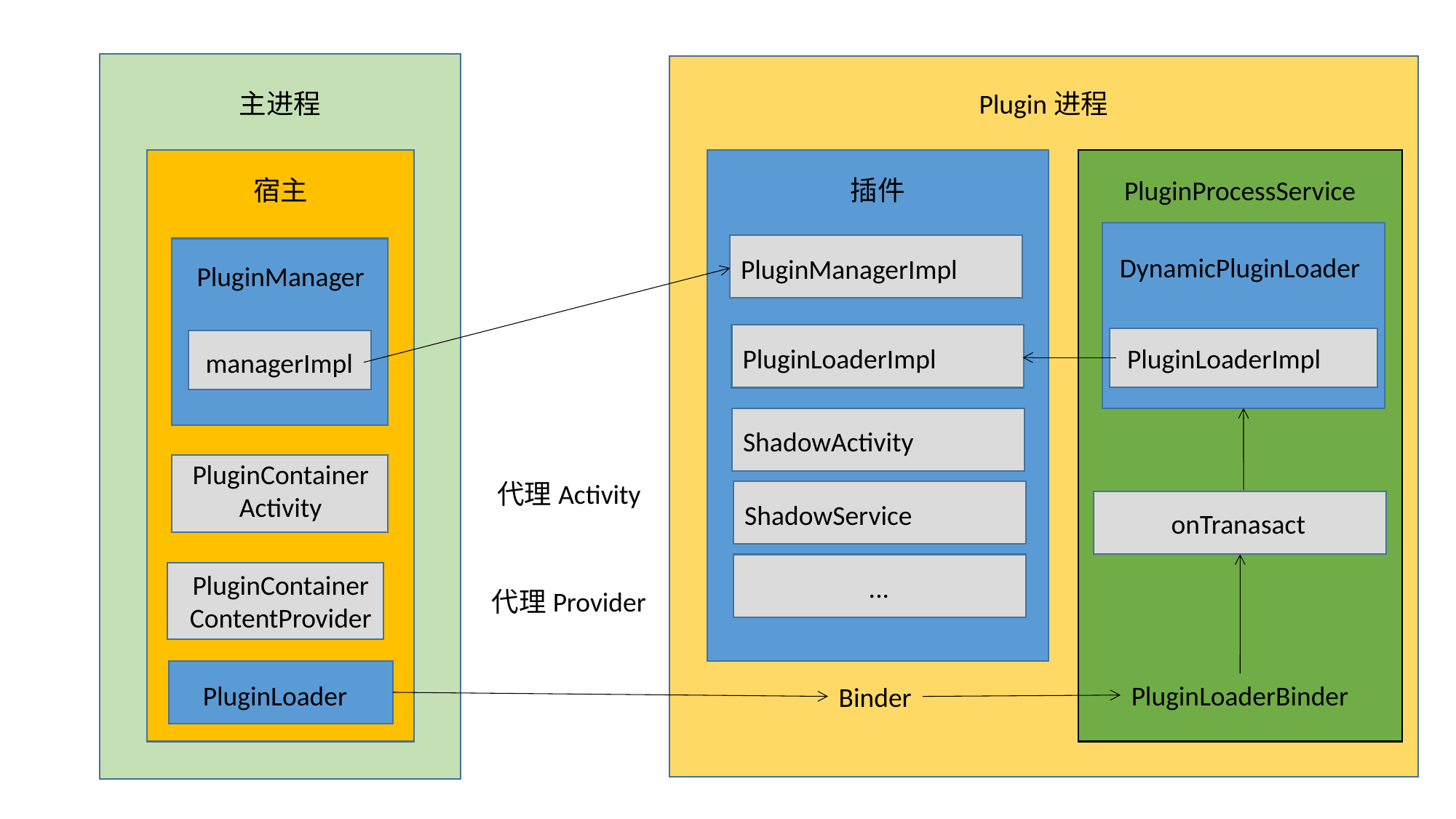

主进程
Plugin进程

宿主
插件
PluginProcessService

DynamicPluginLoader
PluginManagerImpl
PluginManager

PluginLoaderImpl
PluginLoaderImpl
managerImpl

ShadowActivity
PluginContainer
Activity

代理Activity

ShadowService
onTranasact

PluginContainer
ContentProvider
...
代理Provider

PluginLoader
PluginLoaderBinder
Binder